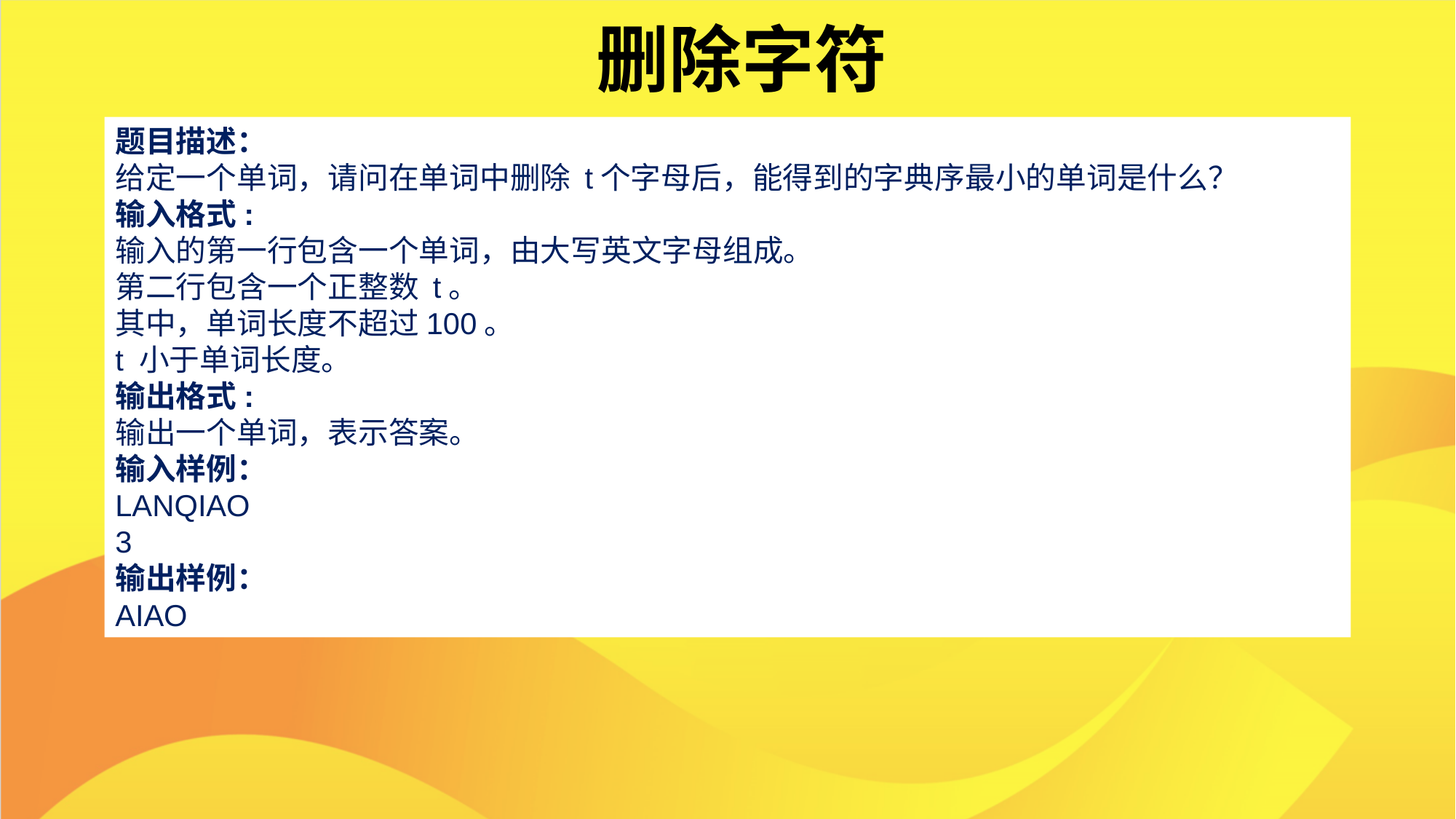

删除字符
题目描述：
给定一个单词，请问在单词中删除 t个字母后，能得到的字典序最小的单词是什么？
输入格式:
输入的第一行包含一个单词，由大写英文字母组成。
第二行包含一个正整数 t。
其中，单词长度不超过100。
t 小于单词长度。
输出格式:
输出一个单词，表示答案。
输入样例：
LANQIAO
3
输出样例：
AIAO